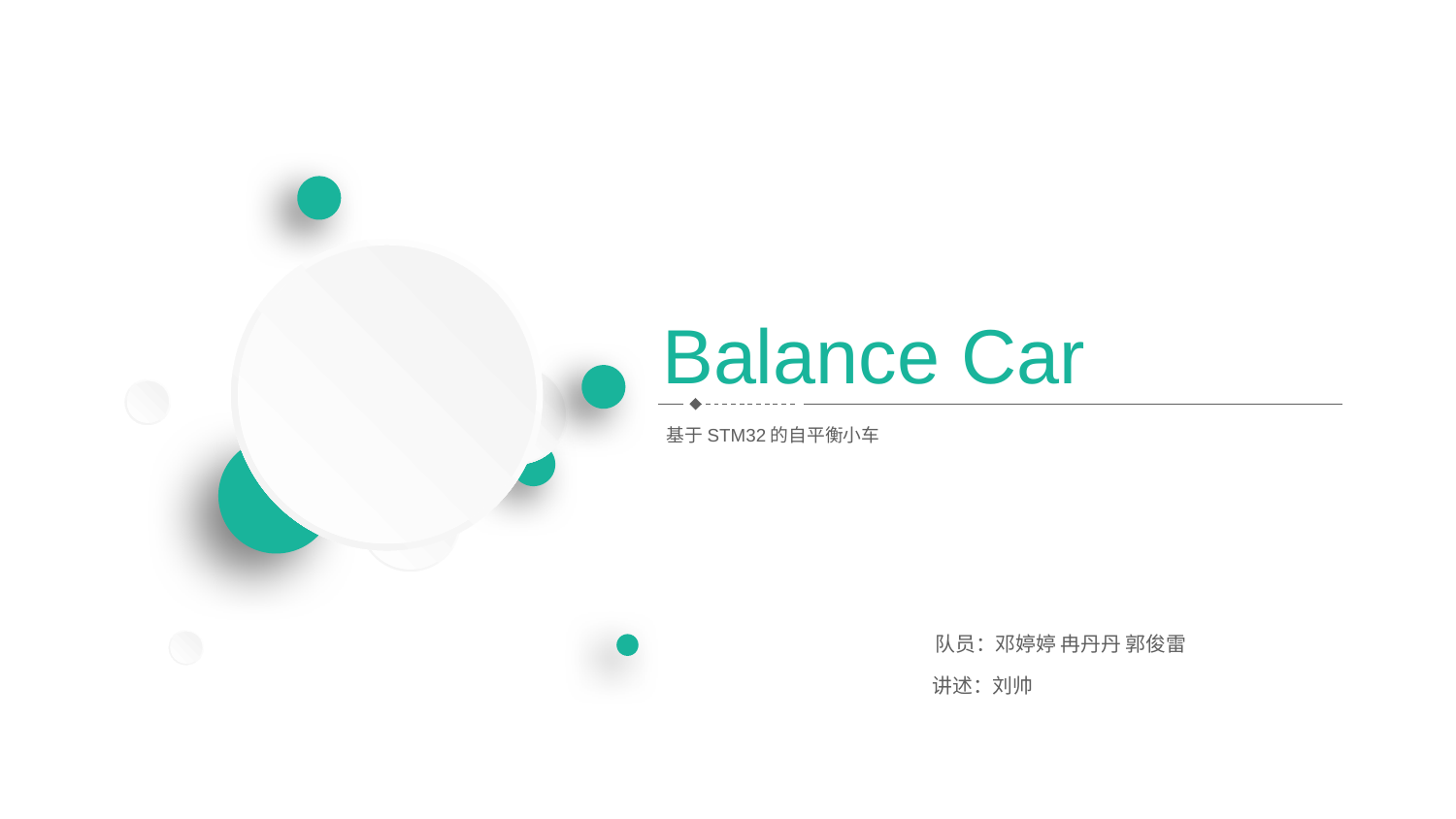

Balance Car

基于STM32的自平衡小车

队员：邓婷婷 冉丹丹 郭俊雷

讲述：刘帅